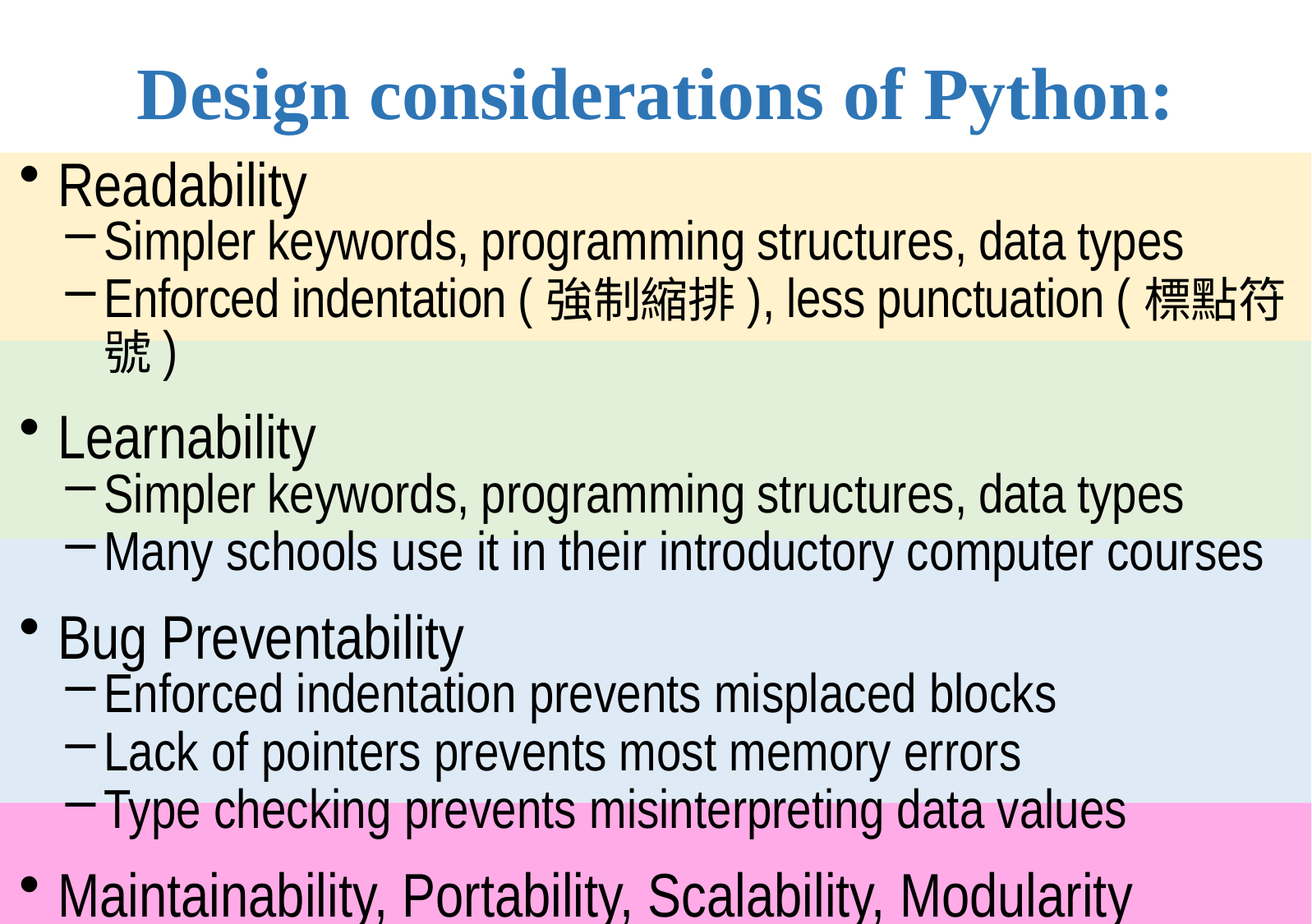

Design considerations of Python:

Readability
Simpler keywords, programming structures, data types
Enforced indentation (強制縮排), less punctuation (標點符號)
Learnability
Simpler keywords, programming structures, data types
Many schools use it in their introductory computer courses
Bug Preventability
Enforced indentation prevents misplaced blocks
Lack of pointers prevents most memory errors
Type checking prevents misinterpreting data values
Maintainability, Portability, Scalability, Modularity
Many toolsets exist for many application areas